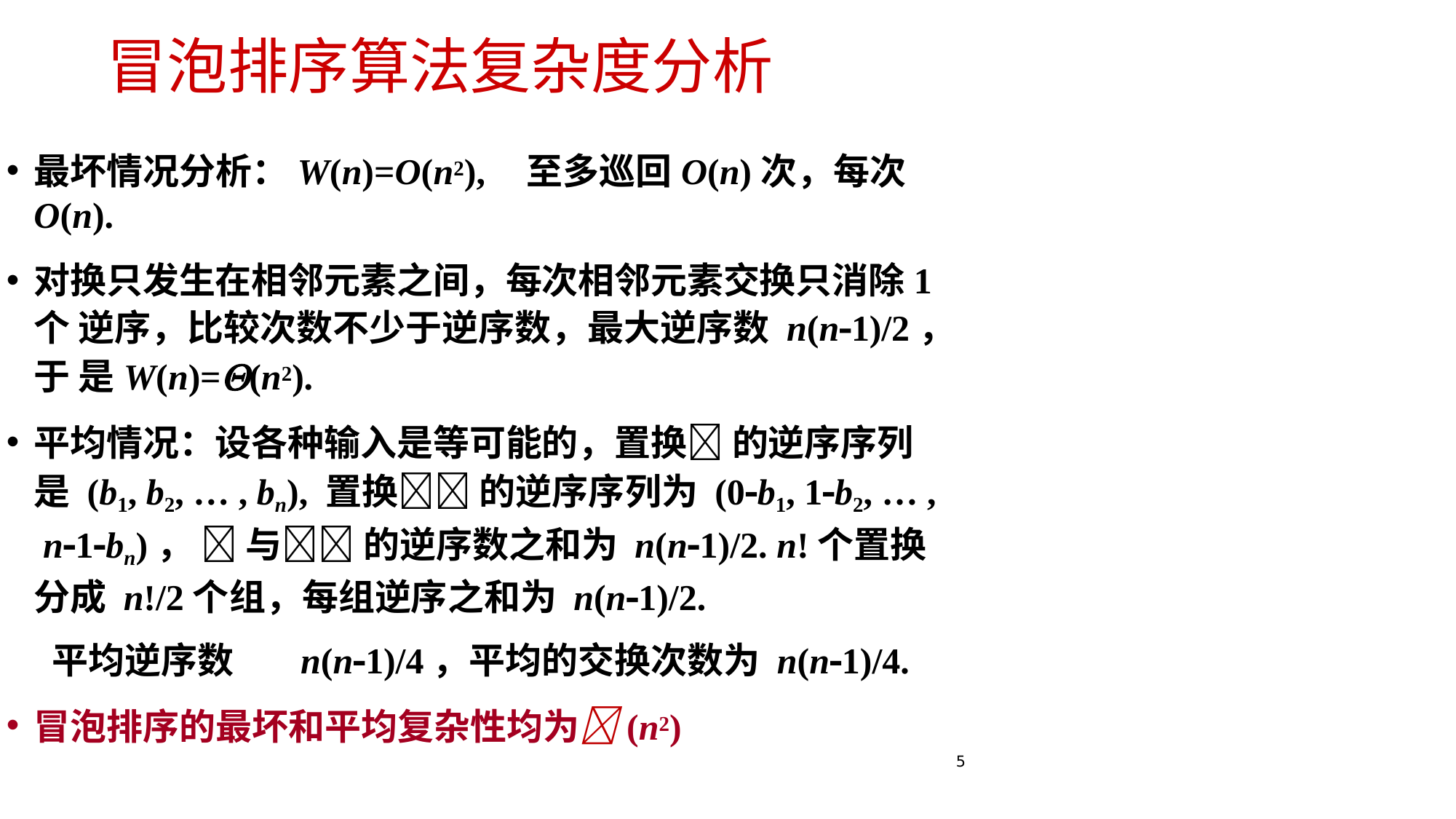

# 冒泡排序算法复杂度分析
最坏情况分析：W(n)=O(n2),	至多巡回O(n)次，每次O(n).
对换只发生在相邻元素之间，每次相邻元素交换只消除1个 逆序，比较次数不少于逆序数，最大逆序数 n(n−1)/2，于 是W(n)=Θ(n2).
平均情况：设各种输入是等可能的，置换α 的逆序序列是 (b1, b2, … , bn), 置换α′ 的逆序序列为 (0−b1, 1−b2, … ,  n−1−bn)， α 与α′ 的逆序数之和为 n(n−1)/2. n!个置换分成 n!/2个组，每组逆序之和为 n(n−1)/2.
平均逆序数	n(n−1)/4，平均的交换次数为 n(n−1)/4.
冒泡排序的最坏和平均复杂性均为Θ(n2)
5